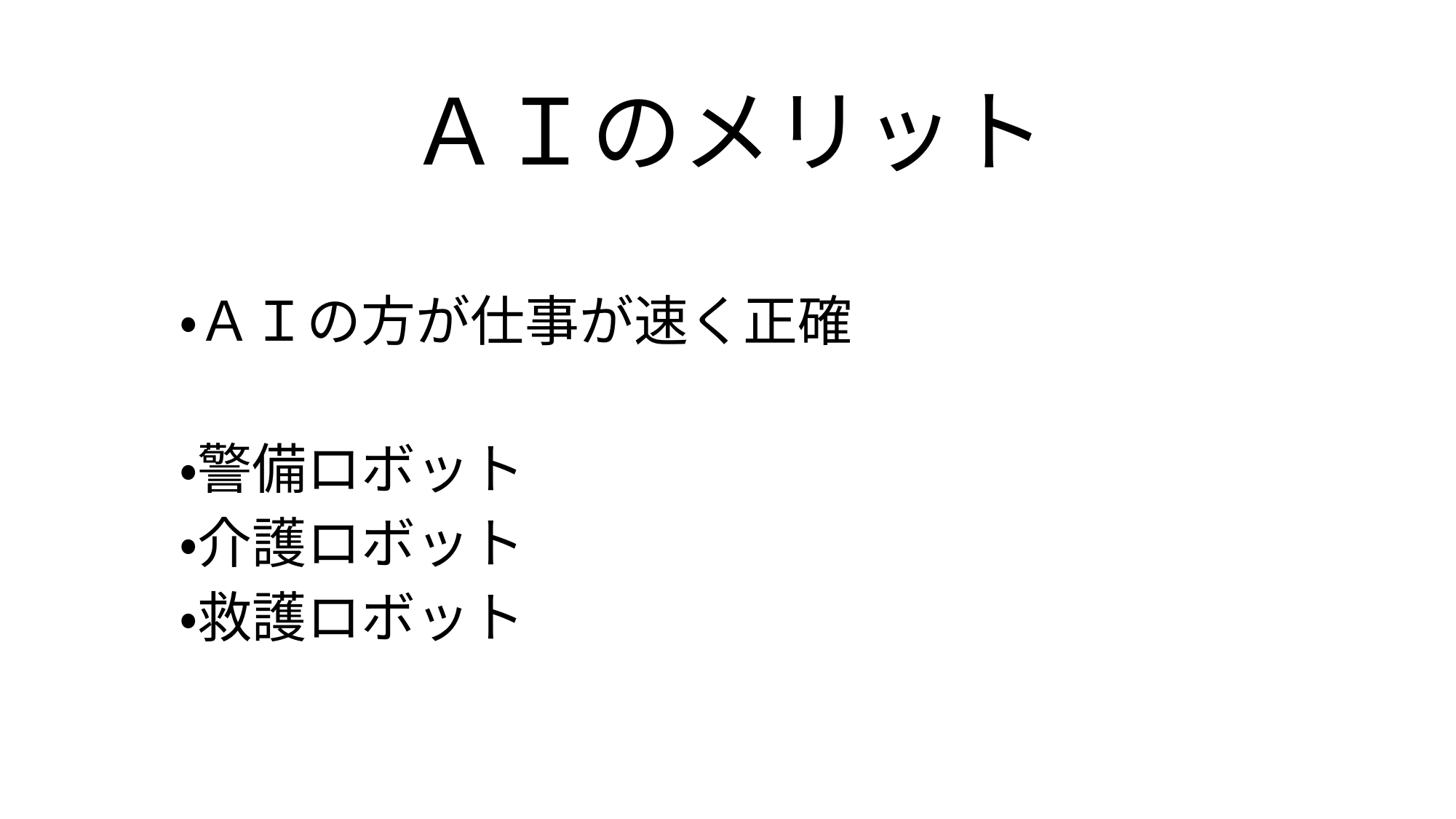

# ＡＩのメリット
・ＡＩの方が仕事が速く正確

・警備ロボット
・介護ロボット
・救護ロボット